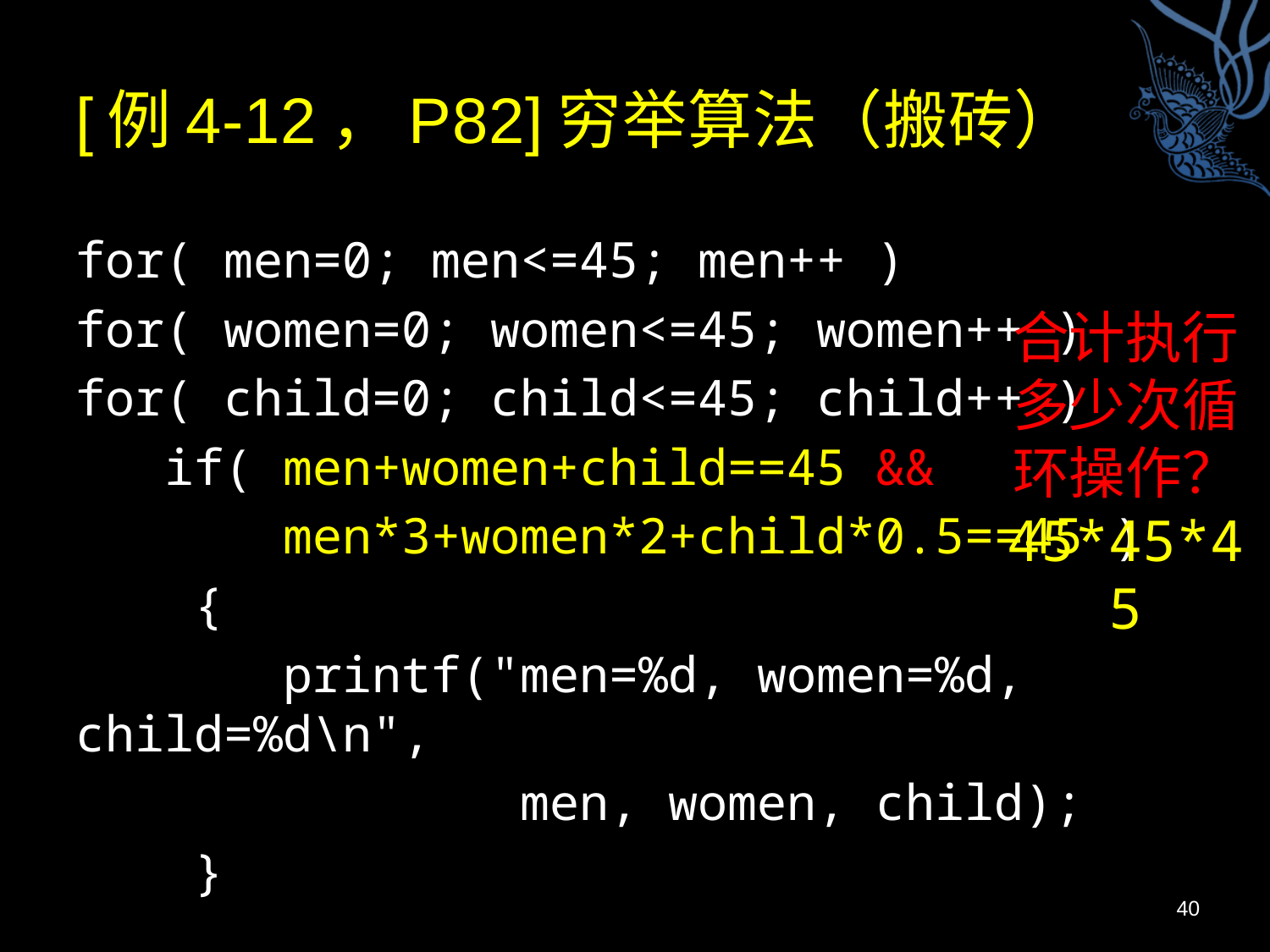

# [例4-12，P82]穷举算法（搬砖）
for( men=0; men<=45; men++ )
for( women=0; women<=45; women++ )
for( child=0; child<=45; child++ )
   if( men+women+child==45 &&
       men*3+women*2+child*0.5==45 )
    {
       printf("men=%d, women=%d, child=%d\n",
               men, women, child);
    }
合计执行多少次循环操作？
45*45*45
40